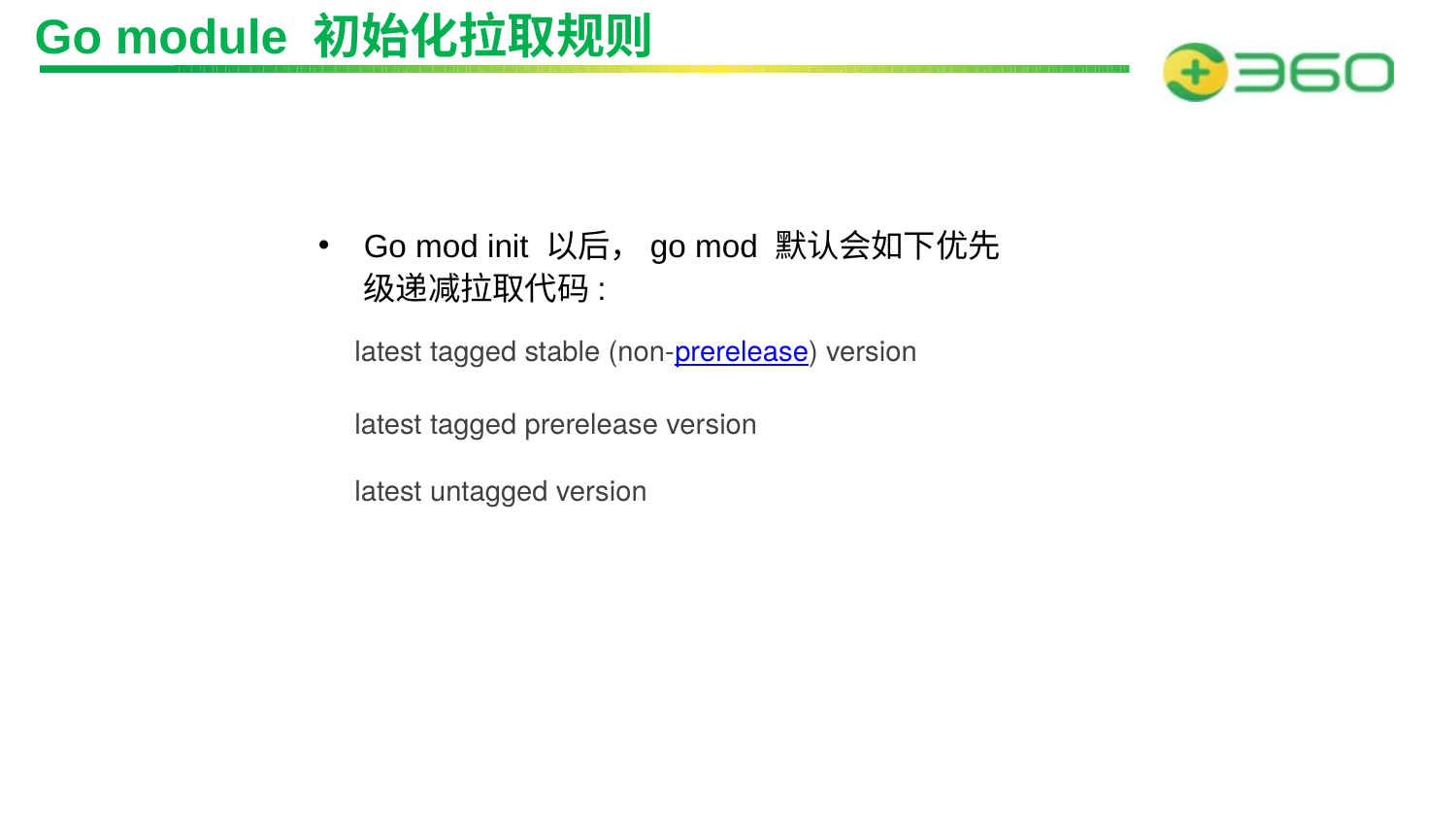

Go module 初始化拉取规则
Go mod init 以后，go mod 默认会如下优先级递减拉取代码:
latest tagged stable (non-prerelease) version
latest tagged prerelease version
latest untagged version